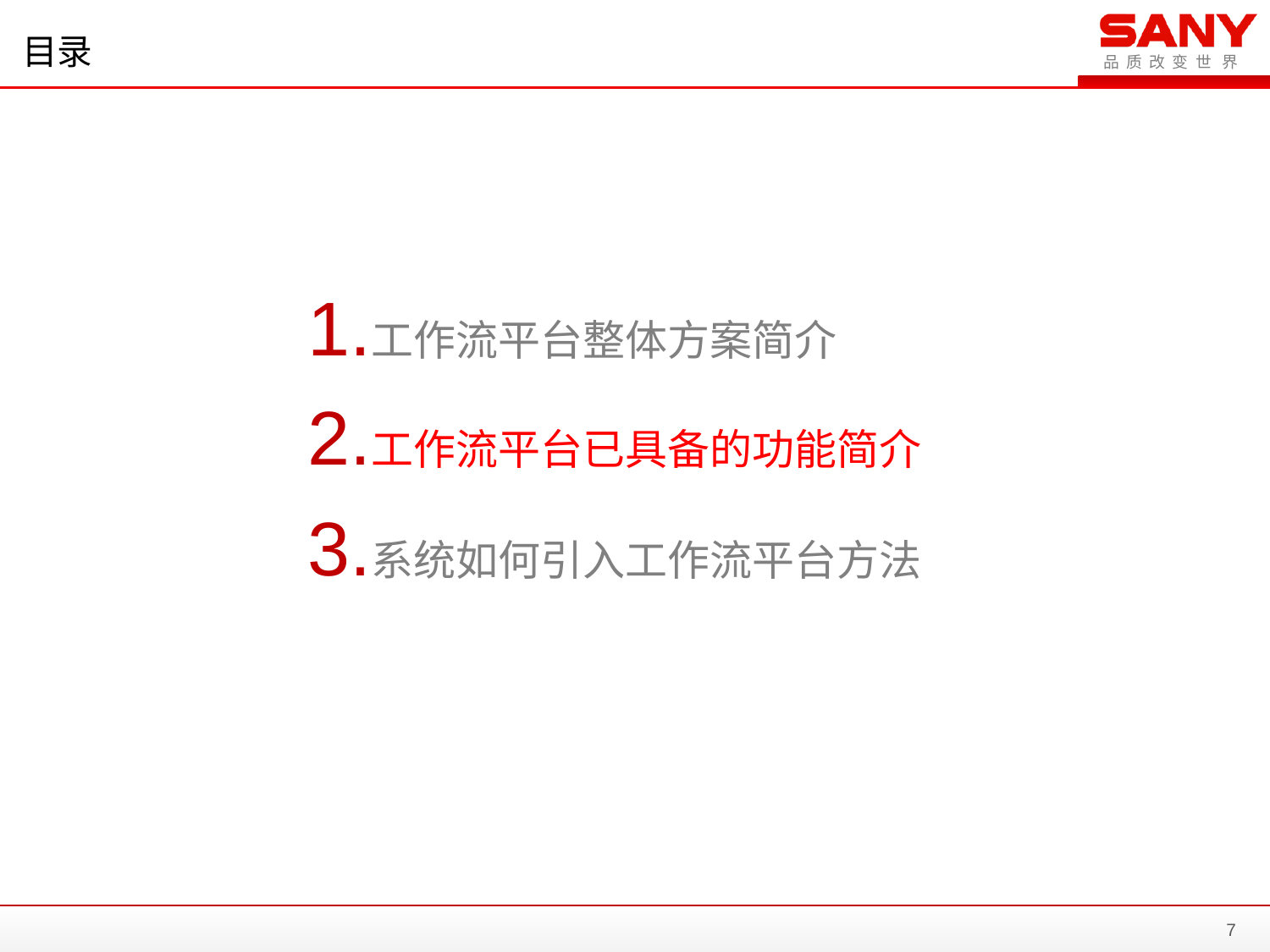

# 目录
工作流平台整体方案简介
工作流平台已具备的功能简介
系统如何引入工作流平台方法
7